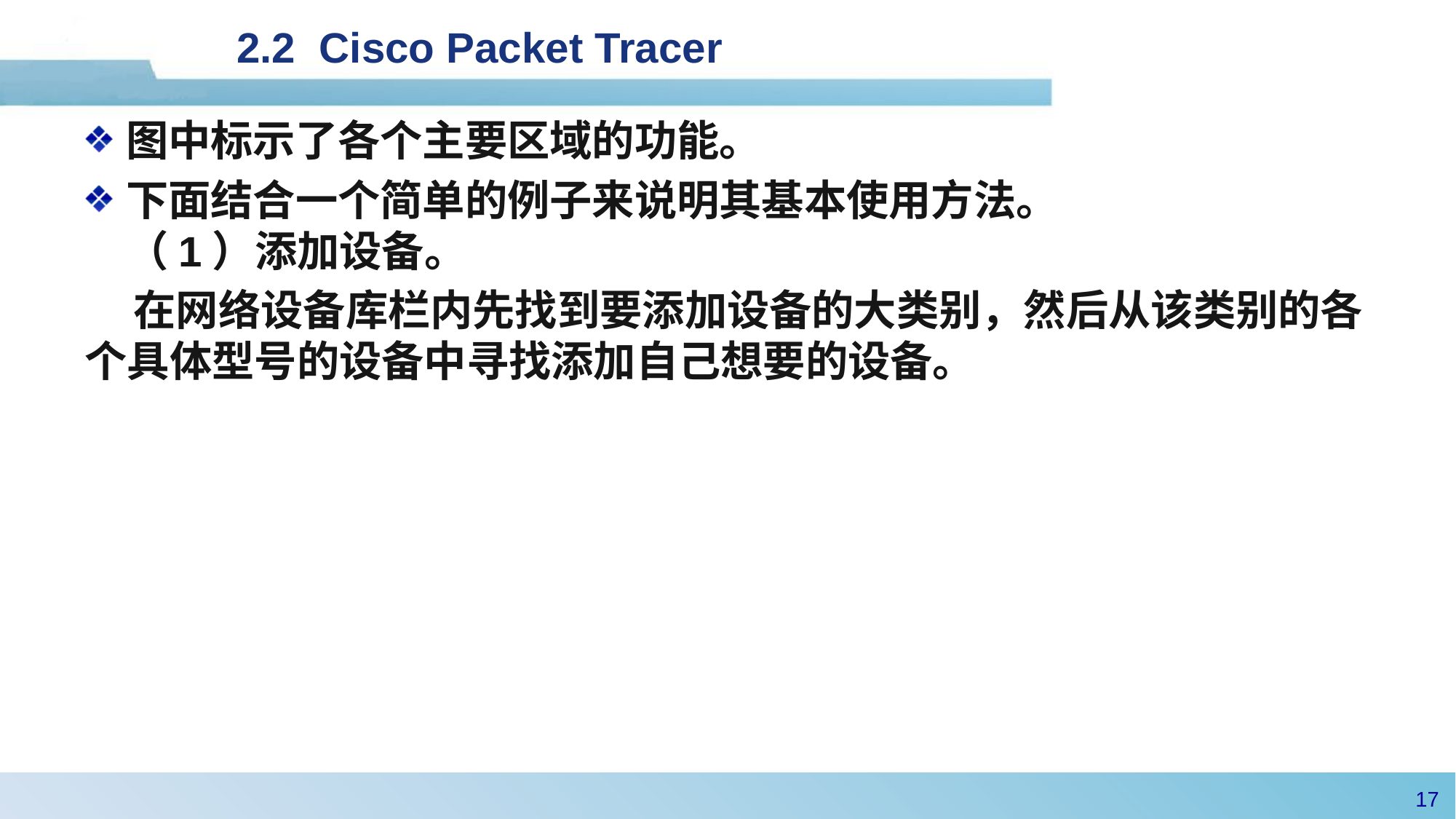

2.2  Cisco Packet Tracer
图中标示了各个主要区域的功能。
下面结合一个简单的例子来说明其基本使用方法。
（1）添加设备。
    在网络设备库栏内先找到要添加设备的大类别，然后从该类别的各个具体型号的设备中寻找添加自己想要的设备。
17